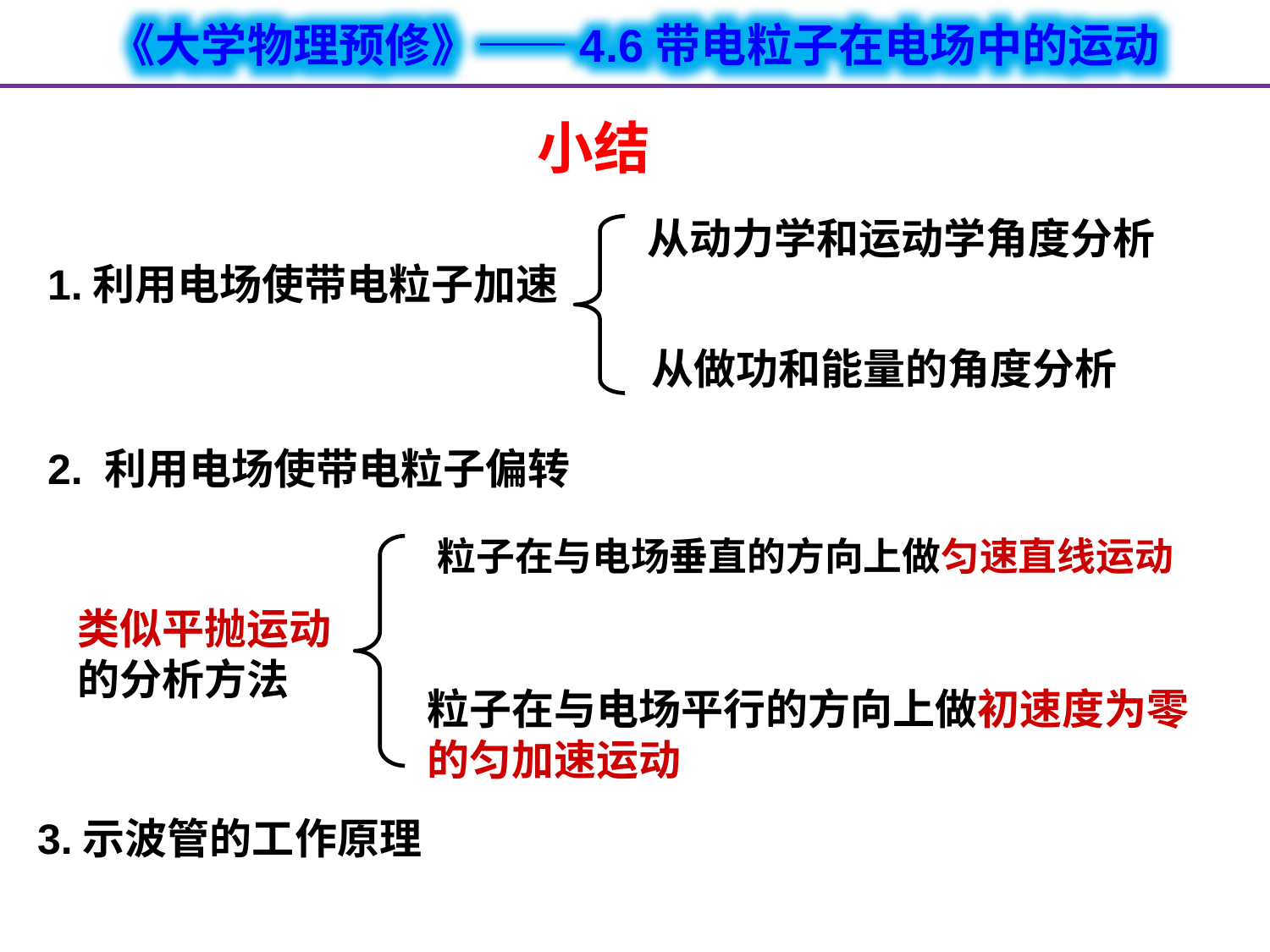

小结
从动力学和运动学角度分析

1.利用电场使带电粒子加速
从做功和能量的角度分析
2. 利用电场使带电粒子偏转
粒子在与电场垂直的方向上做匀速直线运动

类似平抛运动的分析方法
粒子在与电场平行的方向上做初速度为零的匀加速运动
3.示波管的工作原理